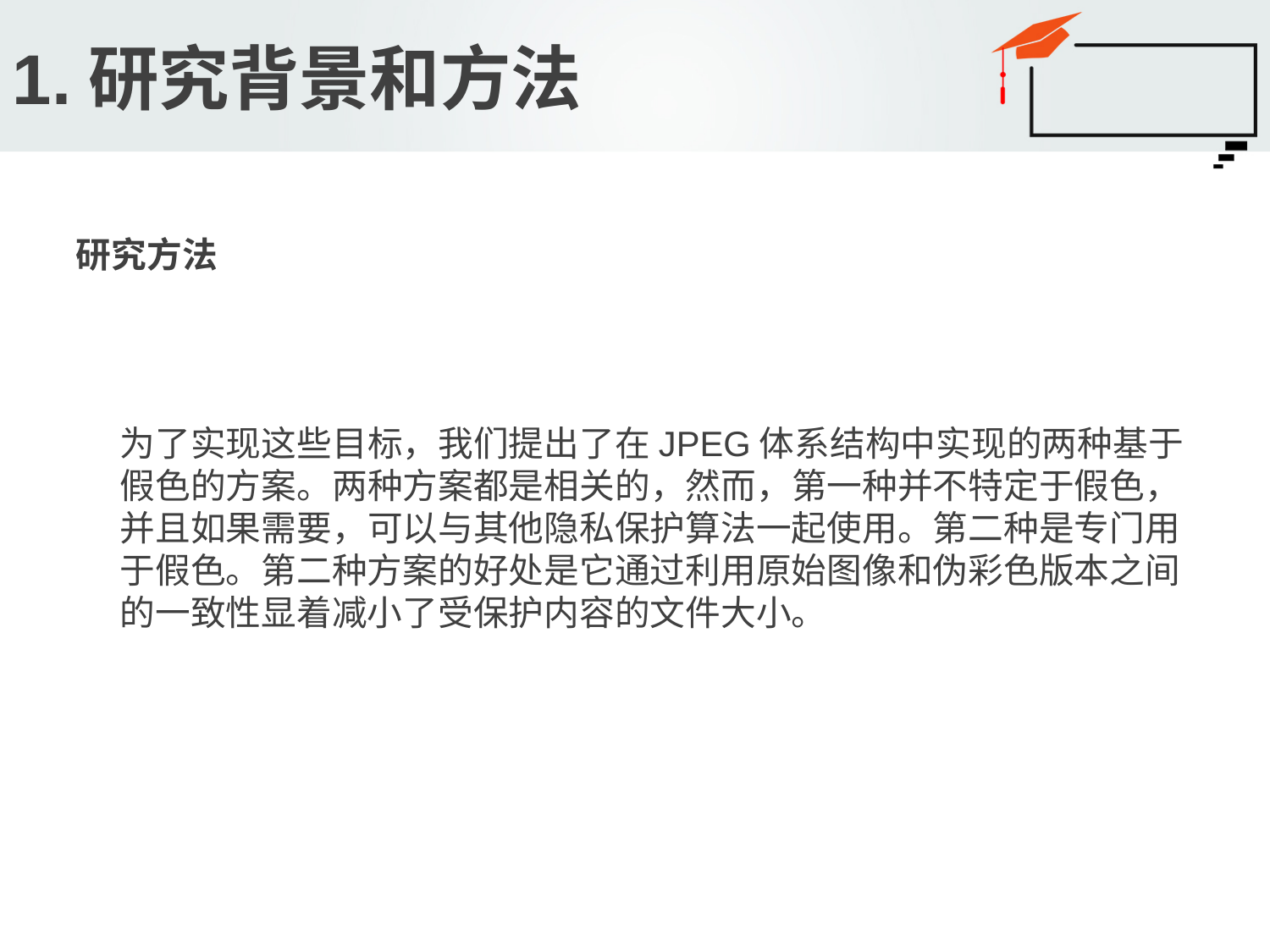

# 1.研究背景和方法
研究方法

为了实现这些目标，我们提出了在JPEG体系结构中实现的两种基于假色的方案。两种方案都是相关的，然而，第一种并不特定于假色，并且如果需要，可以与其他隐私保护算法一起使用。第二种是专门用于假色。第二种方案的好处是它通过利用原始图像和伪彩色版本之间的一致性显着减小了受保护内容的文件大小。